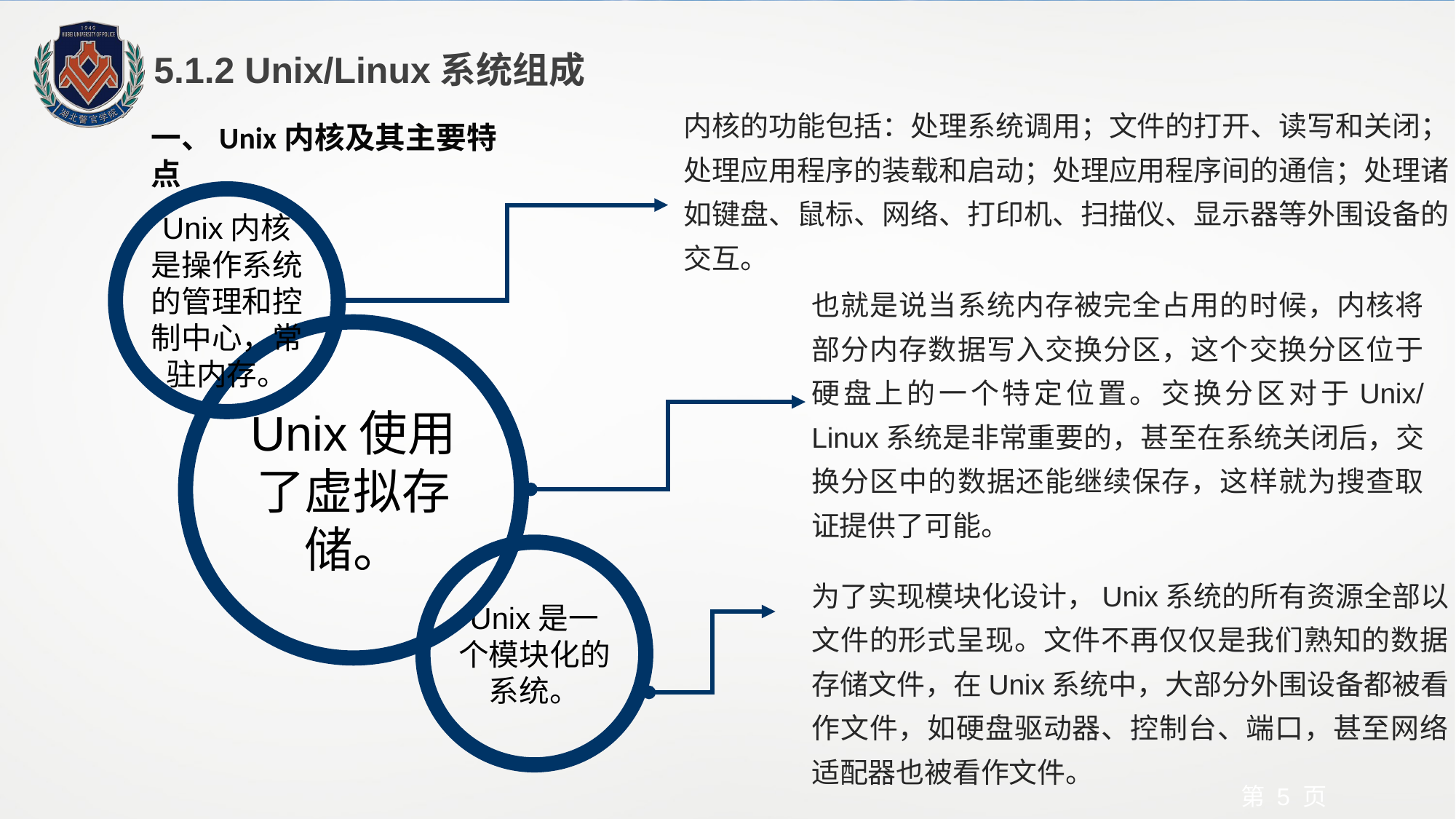

5.1.2 Unix/Linux系统组成
内核的功能包括：处理系统调用；文件的打开、读写和关闭；处理应用程序的装载和启动；处理应用程序间的通信；处理诸如键盘、鼠标、网络、打印机、扫描仪、显示器等外围设备的交互。
一、Unix内核及其主要特点
Unix内核是操作系统的管理和控制中心，常驻内存。
也就是说当系统内存被完全占用的时候，内核将部分内存数据写入交换分区，这个交换分区位于硬盘上的一个特定位置。交换分区对于Unix/Linux系统是非常重要的，甚至在系统关闭后，交换分区中的数据还能继续保存，这样就为搜查取证提供了可能。
Unix使用了虚拟存储。
Unix是一个模块化的系统。
为了实现模块化设计，Unix系统的所有资源全部以文件的形式呈现。文件不再仅仅是我们熟知的数据存储文件，在Unix系统中，大部分外围设备都被看作文件，如硬盘驱动器、控制台、端口，甚至网络适配器也被看作文件。